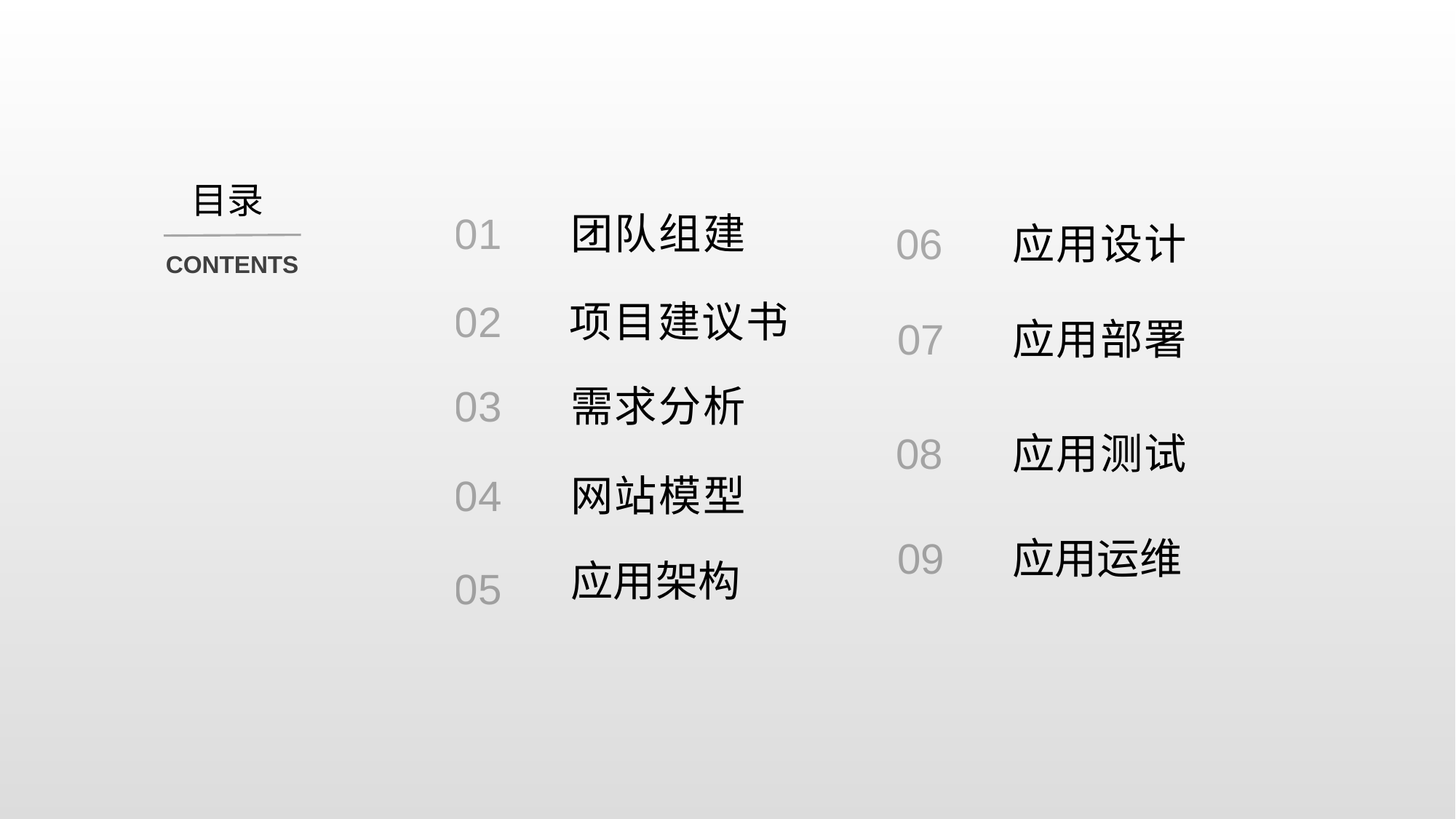

目录
团队组建
01
应用设计
06
CONTENTS
项目建议书
02
应用部署
07
需求分析
03
应用测试
08
网站模型
04
09
应用运维
05
应用架构